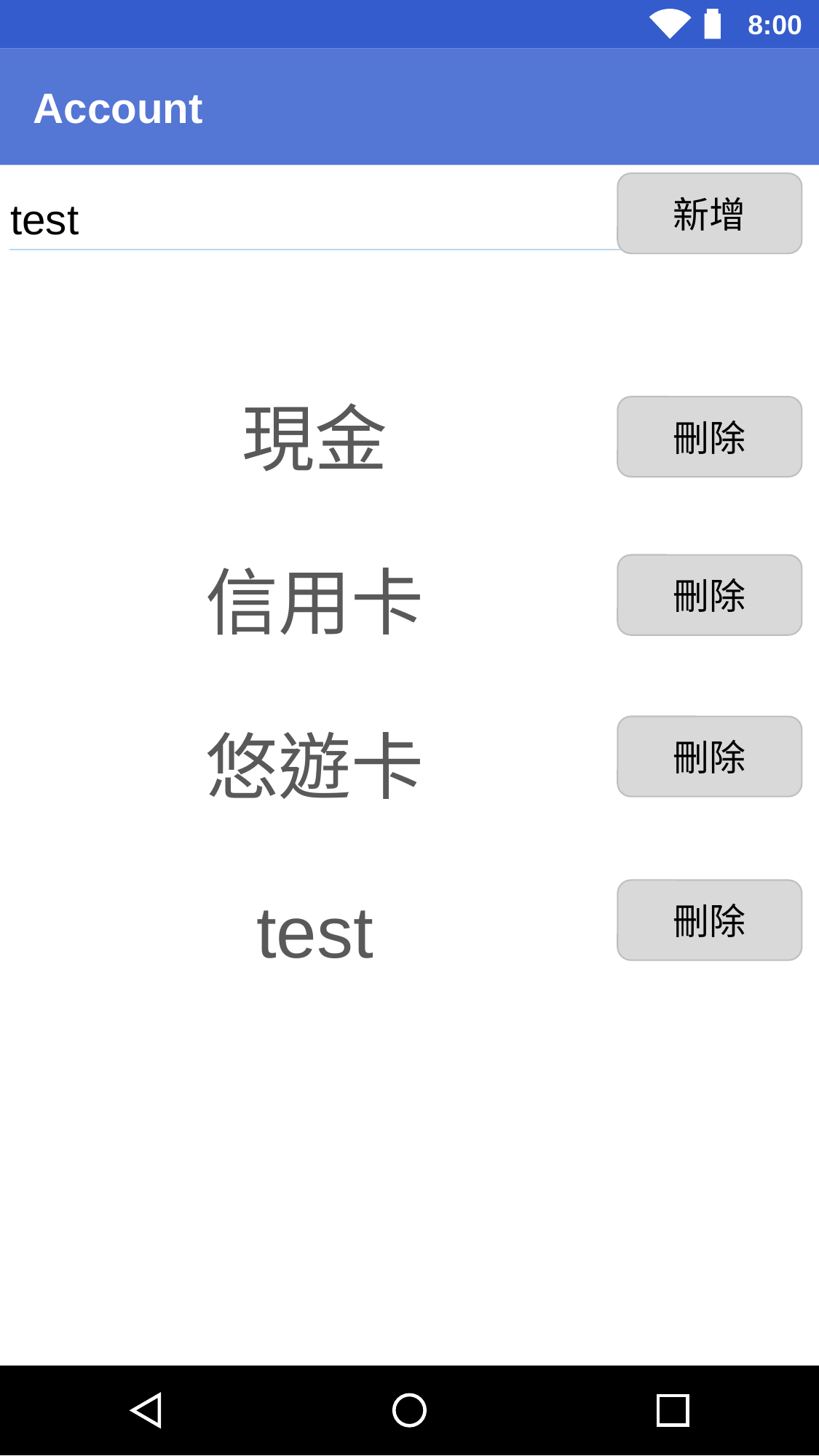

8:00

Account
新增
test
現金
刪除
信用卡
刪除
悠遊卡
刪除
test
刪除